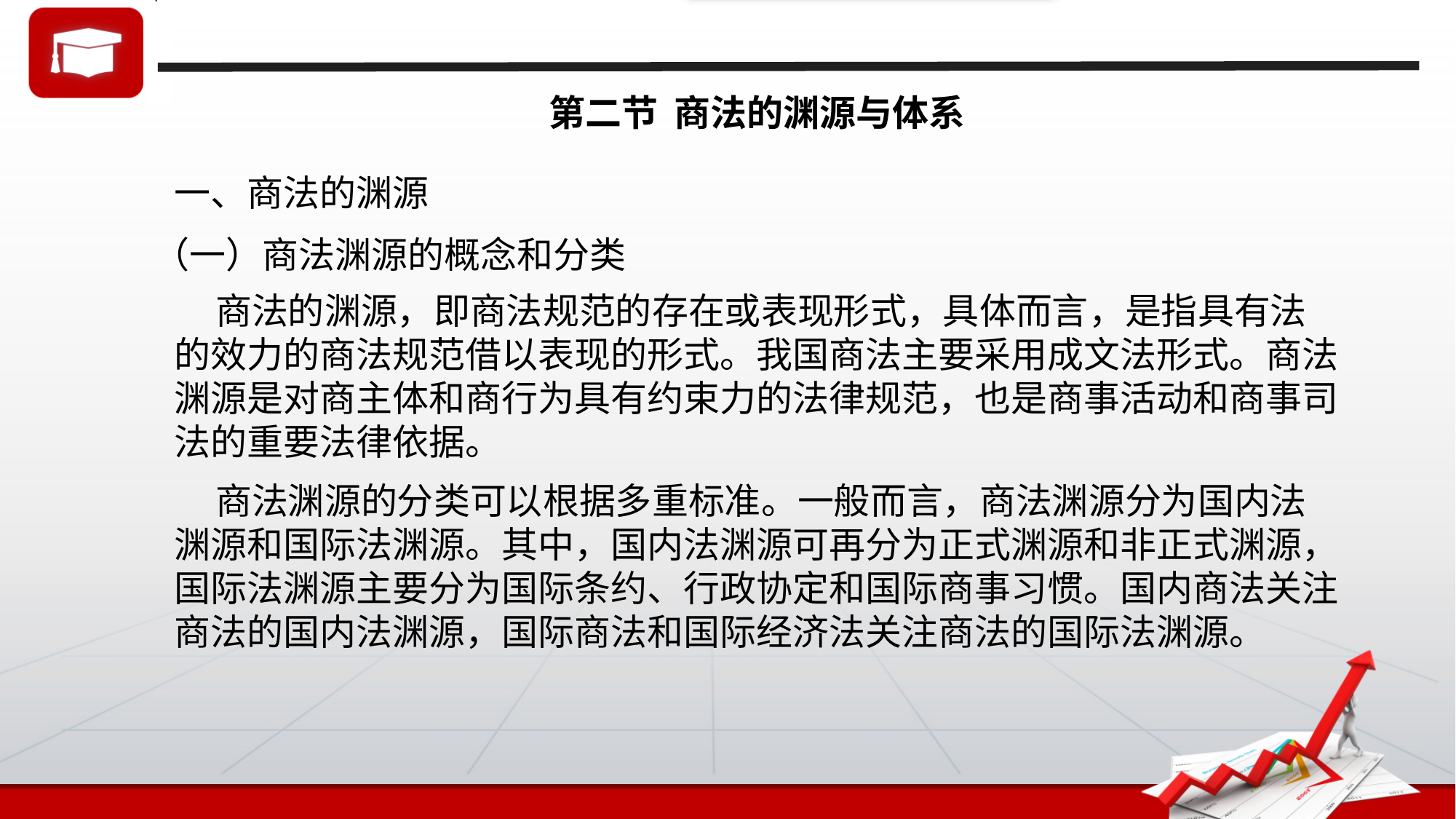

# 第二节  商法的渊源与体系
一、商法的渊源

    商法的渊源，即商法规范的存在或表现形式，具体而言，是指具有法的效力的商法规范借以表现的形式。我国商法主要采用成文法形式。商法渊源是对商主体和商行为具有约束力的法律规范，也是商事活动和商事司法的重要法律依据。
    商法渊源的分类可以根据多重标准。一般而言，商法渊源分为国内法渊源和国际法渊源。其中，国内法渊源可再分为正式渊源和非正式渊源，国际法渊源主要分为国际条约、行政协定和国际商事习惯。国内商法关注商法的国内法渊源，国际商法和国际经济法关注商法的国际法渊源。

（一）商法渊源的概念和分类